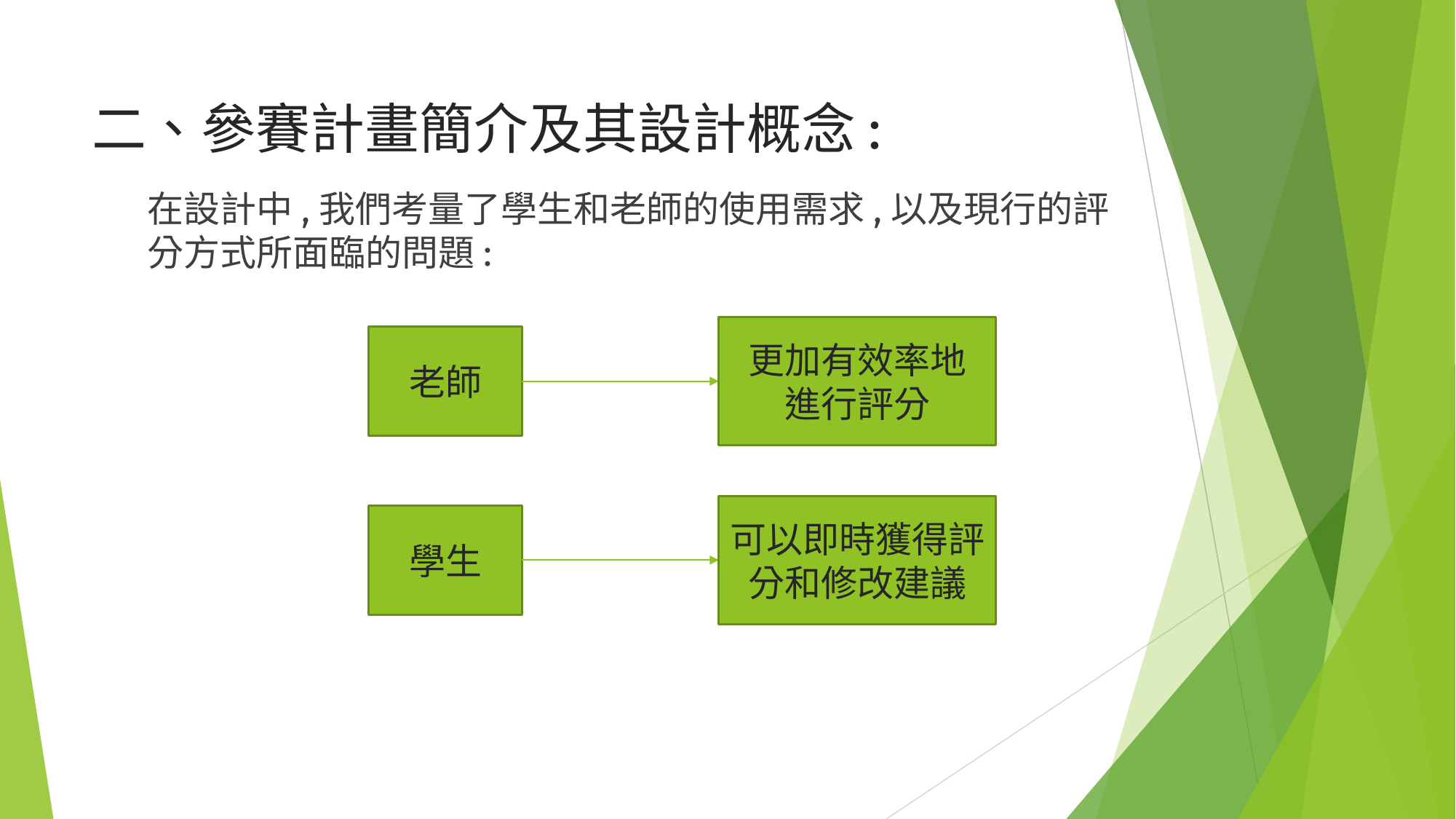

# 二、參賽計畫簡介及其設計概念:
在設計中,我們考量了學生和老師的使用需求,以及現行的評分方式所面臨的問題:

更加有效率地
進行評分
老師
可以即時獲得評分和修改建議
學生